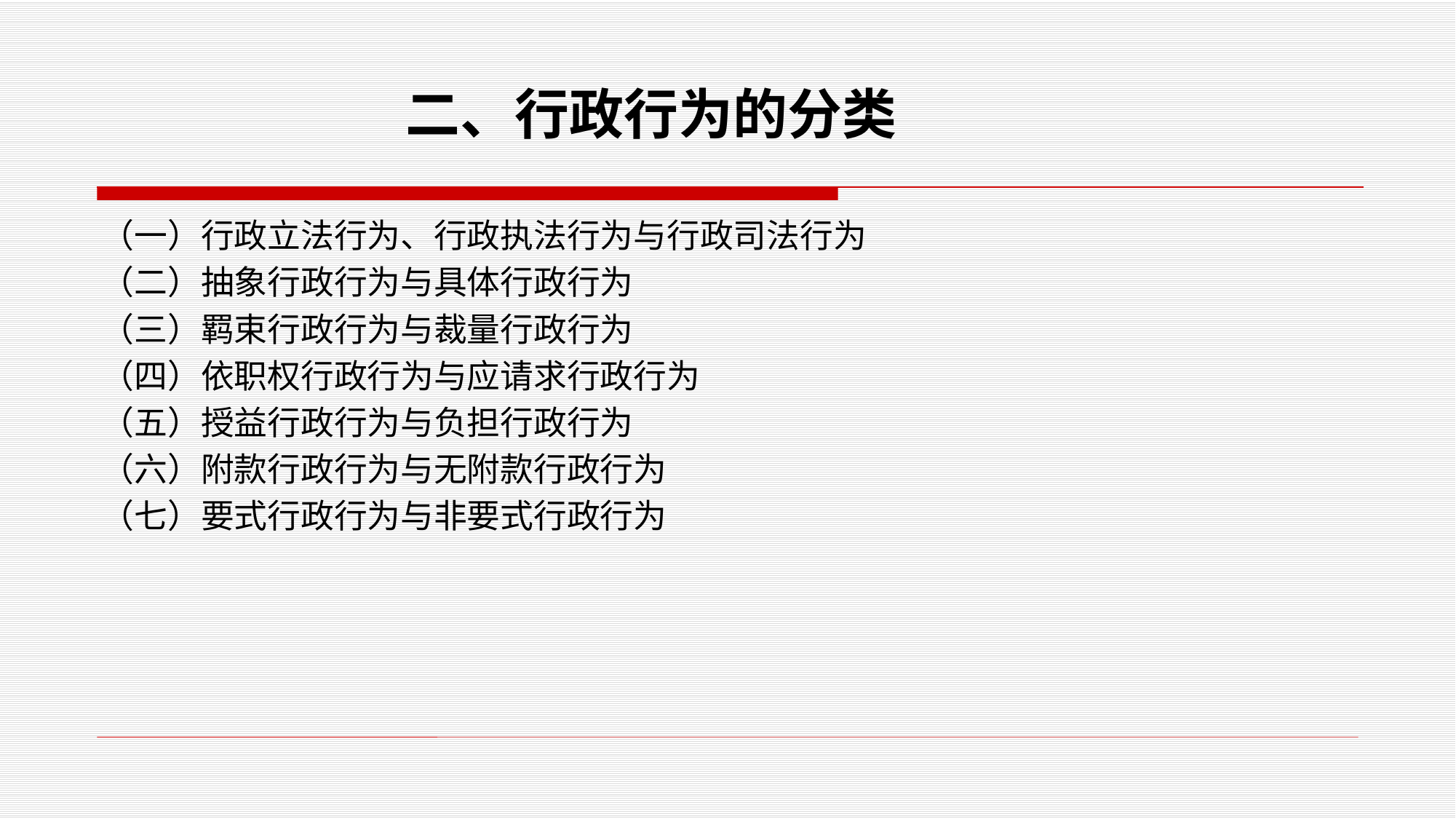

#
二、行政行为的分类
（一）行政立法行为、行政执法行为与行政司法行为
（二）抽象行政行为与具体行政行为
（三）羁束行政行为与裁量行政行为
（四）依职权行政行为与应请求行政行为
（五）授益行政行为与负担行政行为
（六）附款行政行为与无附款行政行为
（七）要式行政行为与非要式行政行为